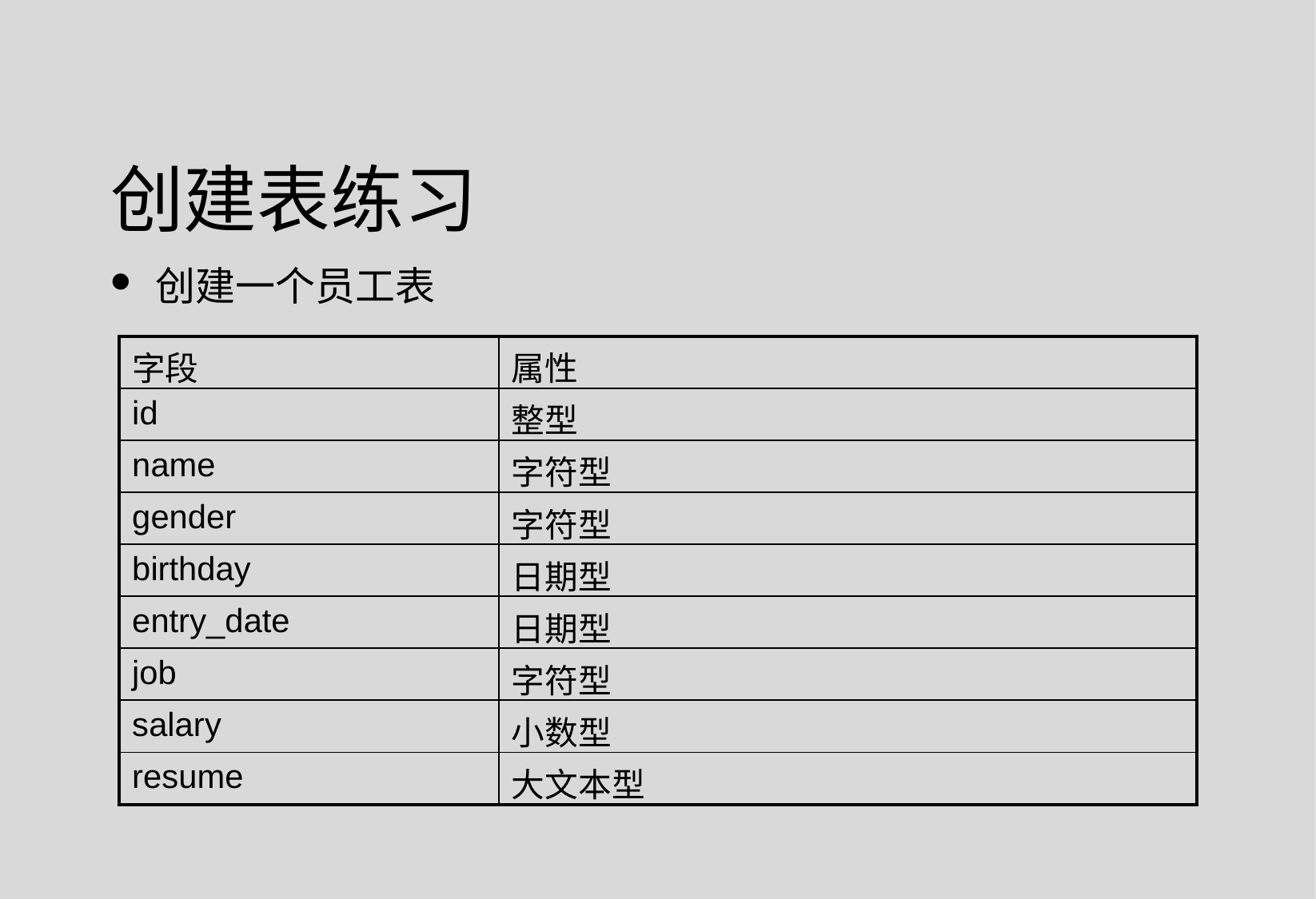

创建表练习
创建一个员工表

| 字段 | 属性 |
| --- | --- |
| id | 整型 |
| name | 字符型 |
| gender | 字符型 |
| birthday | 日期型 |
| entry\_date | 日期型 |
| job | 字符型 |
| salary | 小数型 |
| resume | 大文本型 |